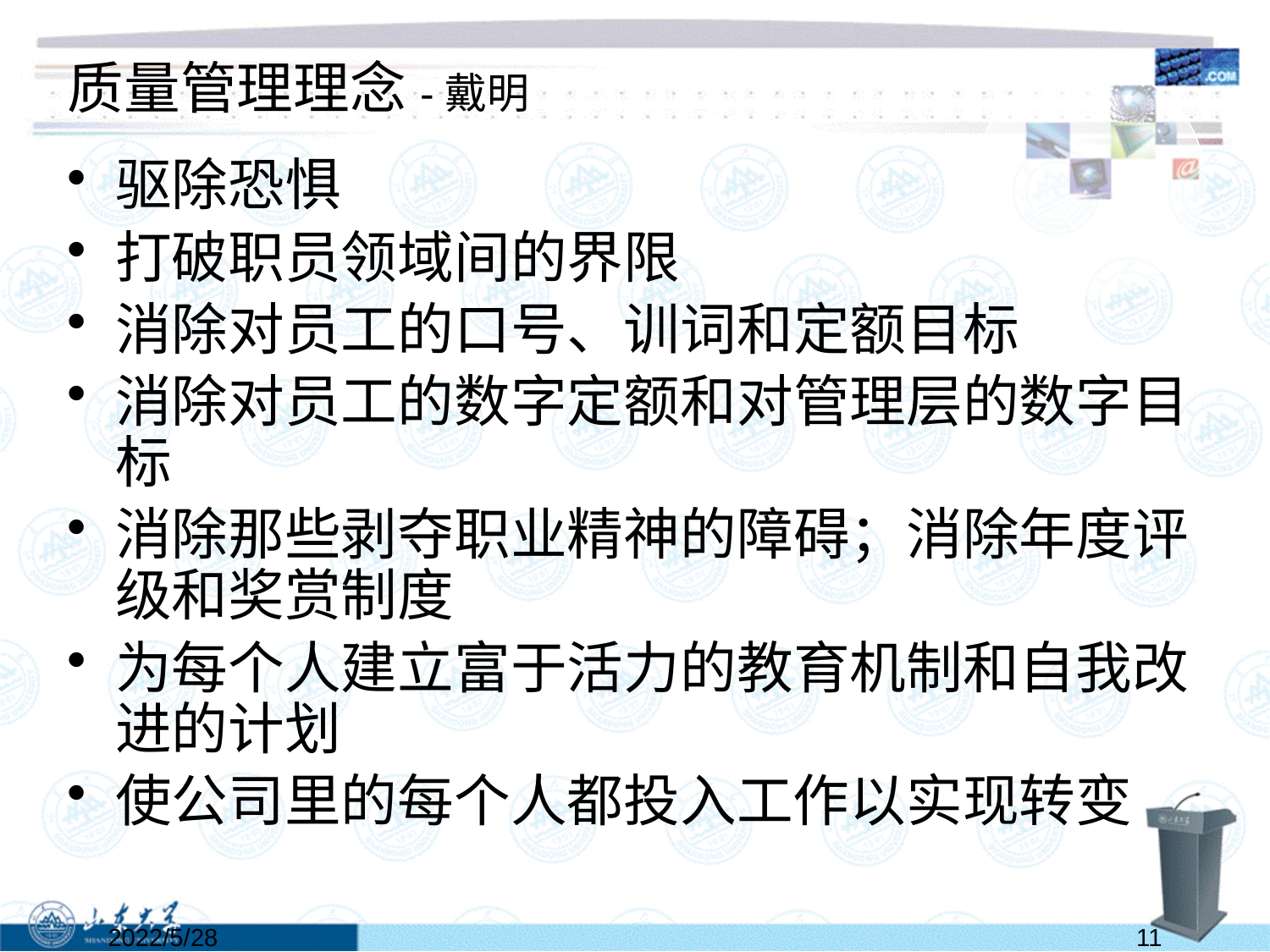

# 质量管理理念-戴明
驱除恐惧
打破职员领域间的界限
消除对员工的口号、训词和定额目标
消除对员工的数字定额和对管理层的数字目标
消除那些剥夺职业精神的障碍；消除年度评级和奖赏制度
为每个人建立富于活力的教育机制和自我改进的计划
使公司里的每个人都投入工作以实现转变
2022/5/28
11